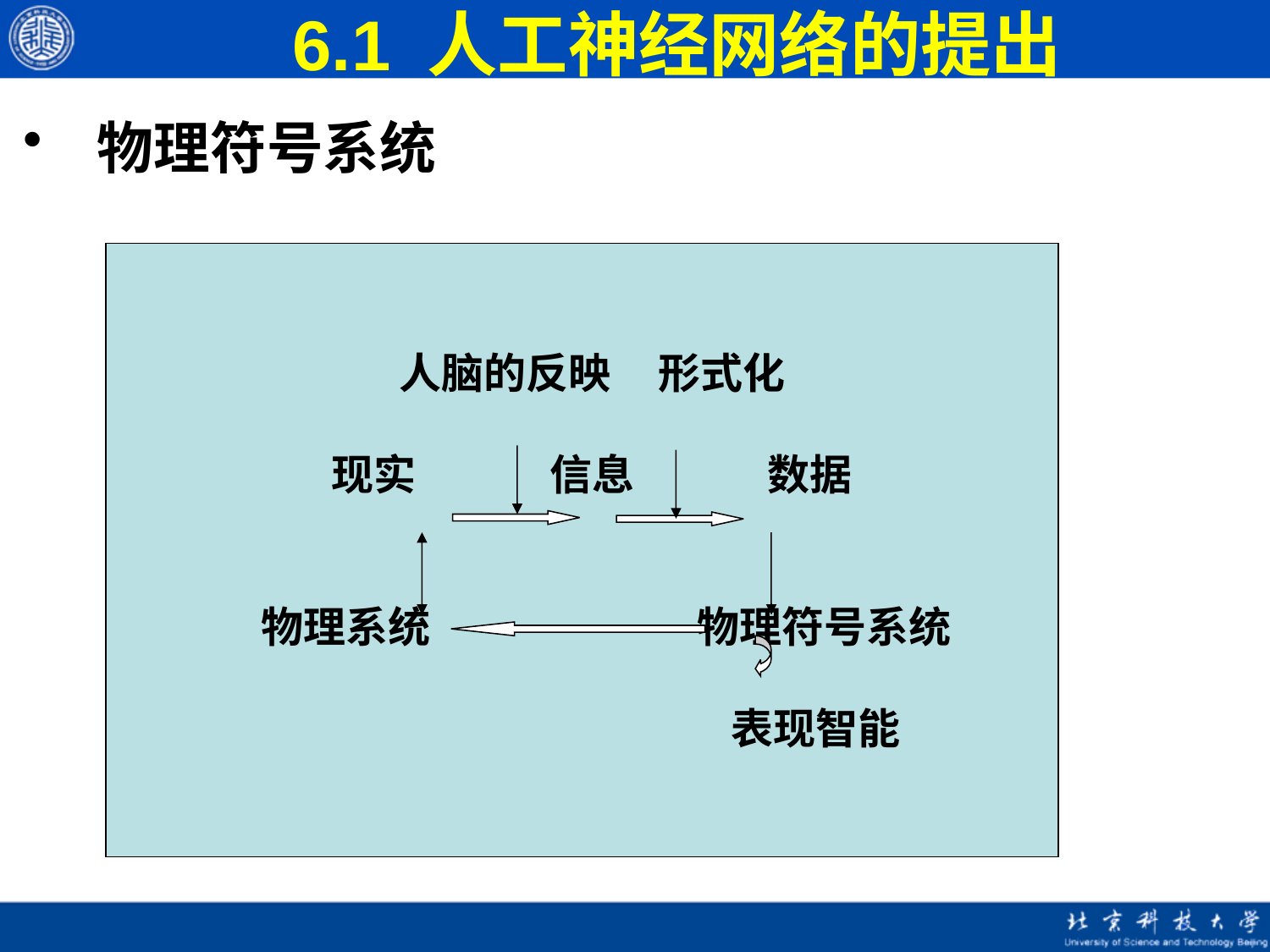

# 6.1 人工神经网络的提出
 物理符号系统
 人脑的反映     形式化

 现实              信息              数据

    物理系统                            物理符号系统

                                                表现智能